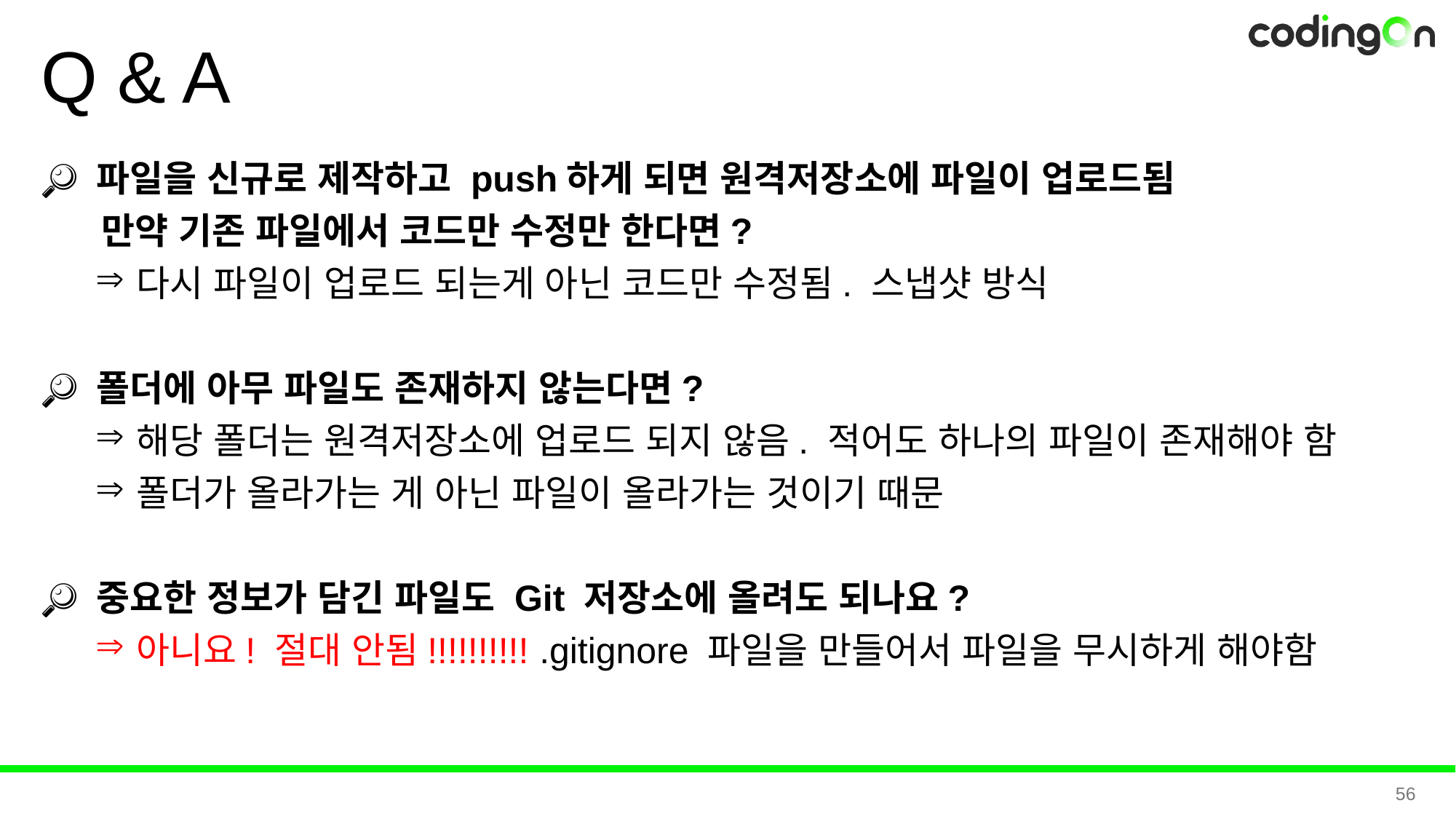

# Q & A
🔎 파일을 신규로 제작하고 push하게 되면 원격저장소에 파일이 업로드됨
      만약 기존 파일에서 코드만 수정만 한다면?
다시 파일이 업로드 되는게 아닌 코드만 수정됨. 스냅샷 방식

🔎 폴더에 아무 파일도 존재하지 않는다면?
해당 폴더는 원격저장소에 업로드 되지 않음. 적어도 하나의 파일이 존재해야 함
폴더가 올라가는 게 아닌 파일이 올라가는 것이기 때문

🔎 중요한 정보가 담긴 파일도 Git 저장소에 올려도 되나요?
아니요! 절대 안됨!!!!!!!!!! .gitignore 파일을 만들어서 파일을 무시하게 해야함

56